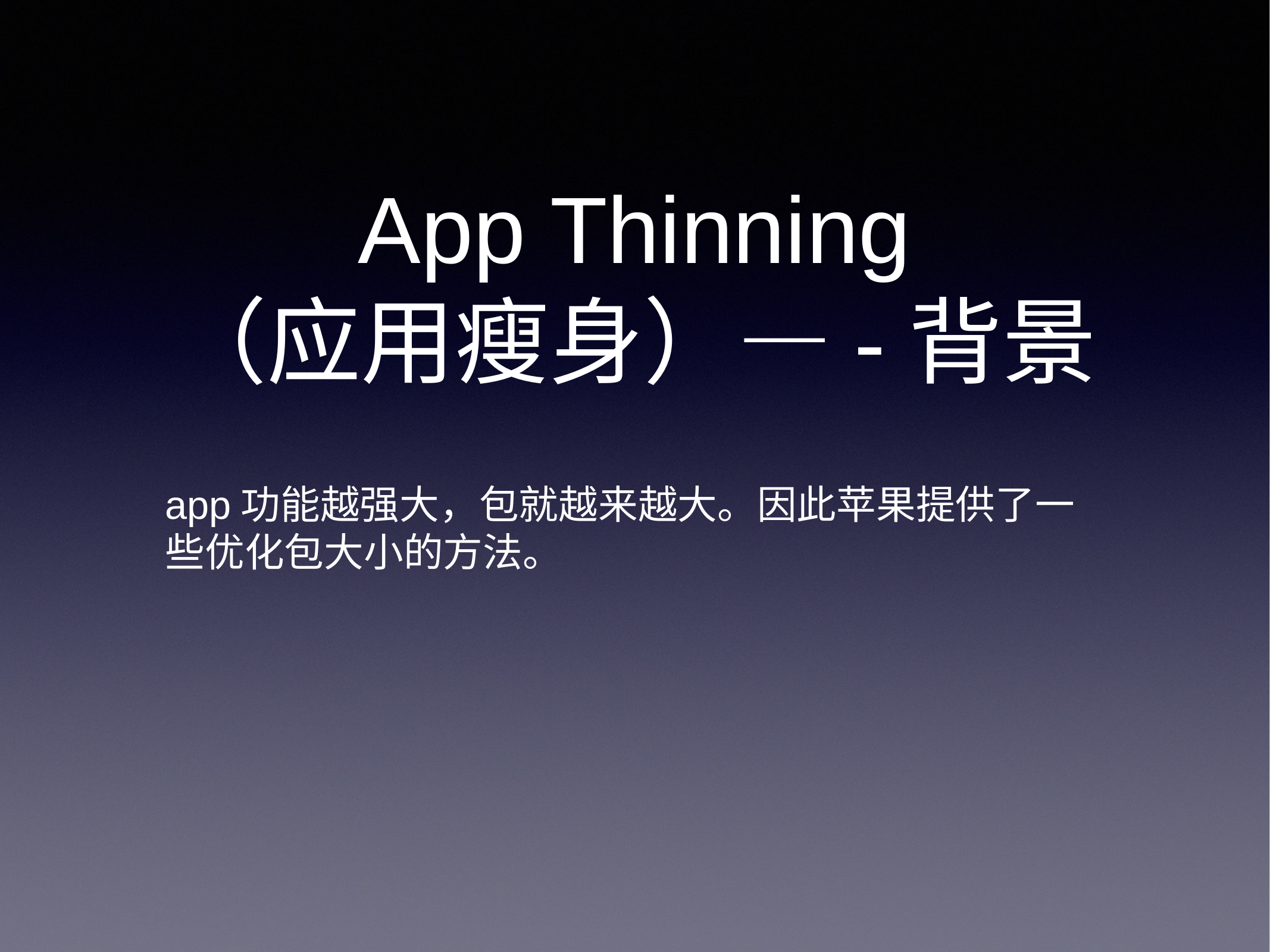

# App Thinning
（应用瘦身）—-背景
app功能越强大，包就越来越大。因此苹果提供了一些优化包大小的方法。